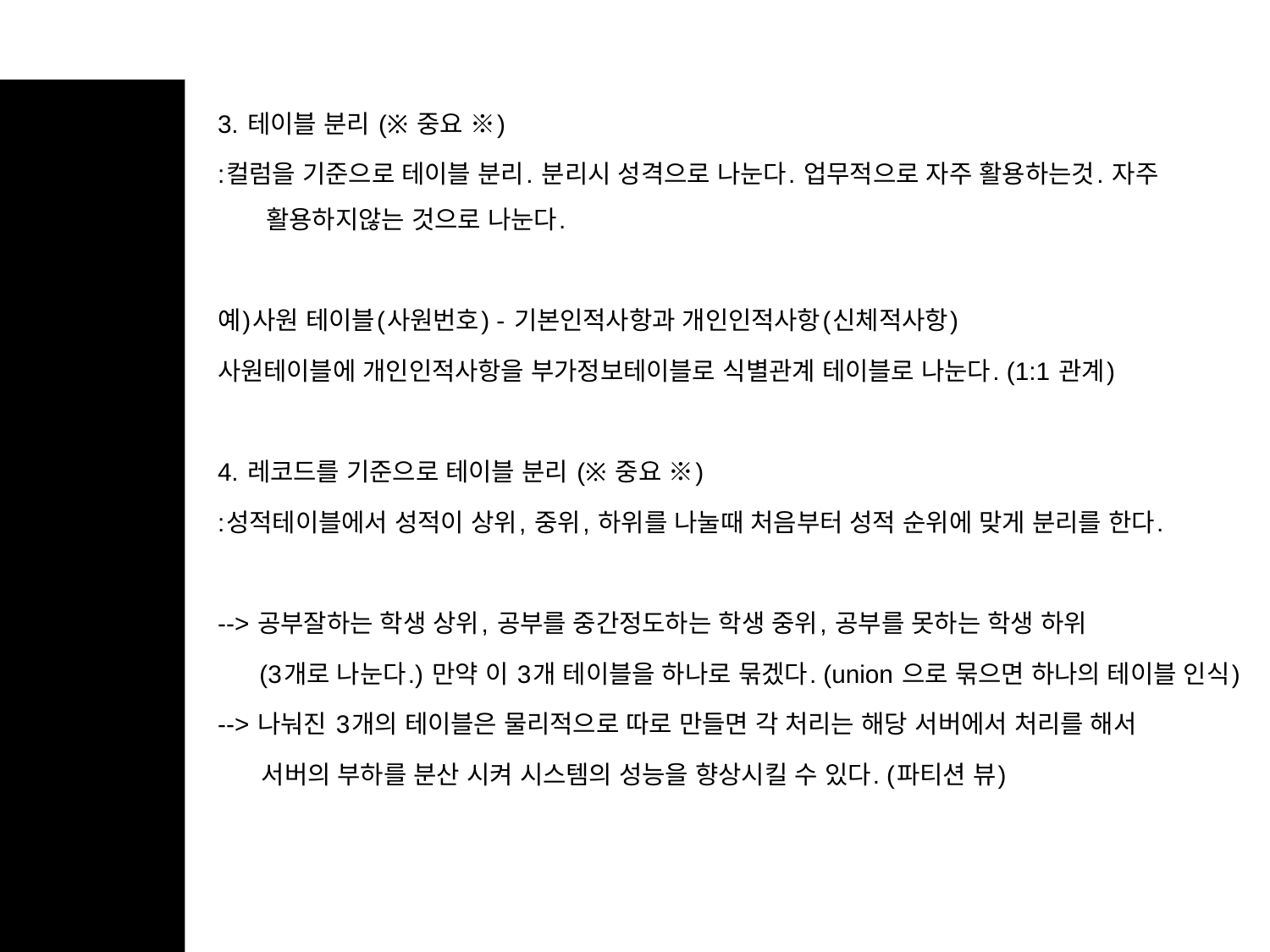

#
3. 테이블 분리 (※ 중요 ※)
:컬럼을 기준으로 테이블 분리. 분리시 성격으로 나눈다. 업무적으로 자주 활용하는것. 자주 활용하지않는 것으로 나눈다.

예)사원 테이블(사원번호) - 기본인적사항과 개인인적사항(신체적사항)
사원테이블에 개인인적사항을 부가정보테이블로 식별관계 테이블로 나눈다. (1:1 관계)

4. 레코드를 기준으로 테이블 분리 (※ 중요 ※)
:성적테이블에서 성적이 상위, 중위, 하위를 나눌때 처음부터 성적 순위에 맞게 분리를 한다.

--> 공부잘하는 학생 상위, 공부를 중간정도하는 학생 중위, 공부를 못하는 학생 하위
      (3개로 나눈다.) 만약 이 3개 테이블을 하나로 묶겠다. (union 으로 묶으면 하나의 테이블 인식)
--> 나눠진 3개의 테이블은 물리적으로 따로 만들면 각 처리는 해당 서버에서 처리를 해서
      서버의 부하를 분산 시켜 시스템의 성능을 향상시킬 수 있다. (파티션 뷰)